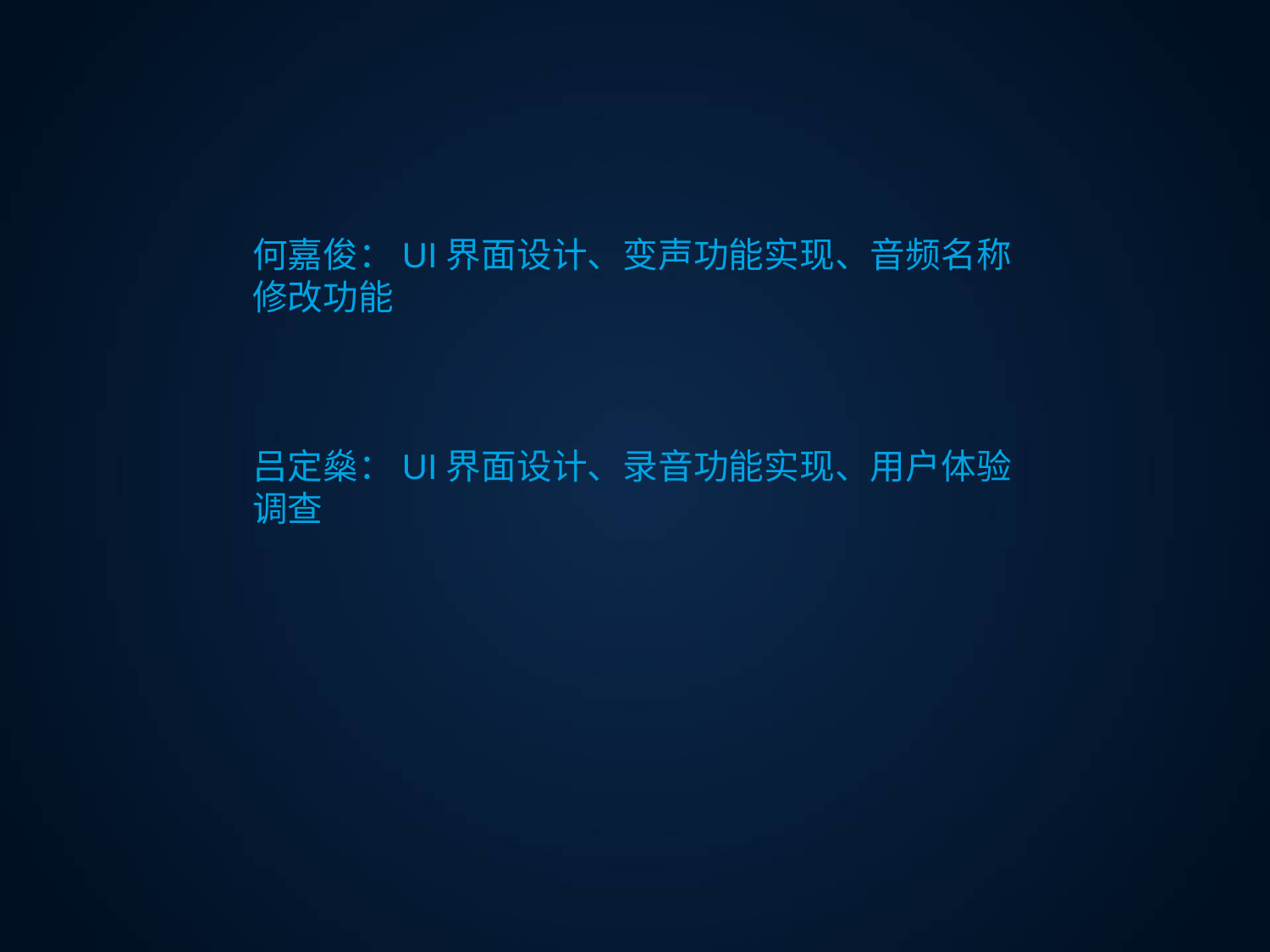

何嘉俊：UI界面设计、变声功能实现、音频名称修改功能

吕定燊：UI界面设计、录音功能实现、用户体验调查